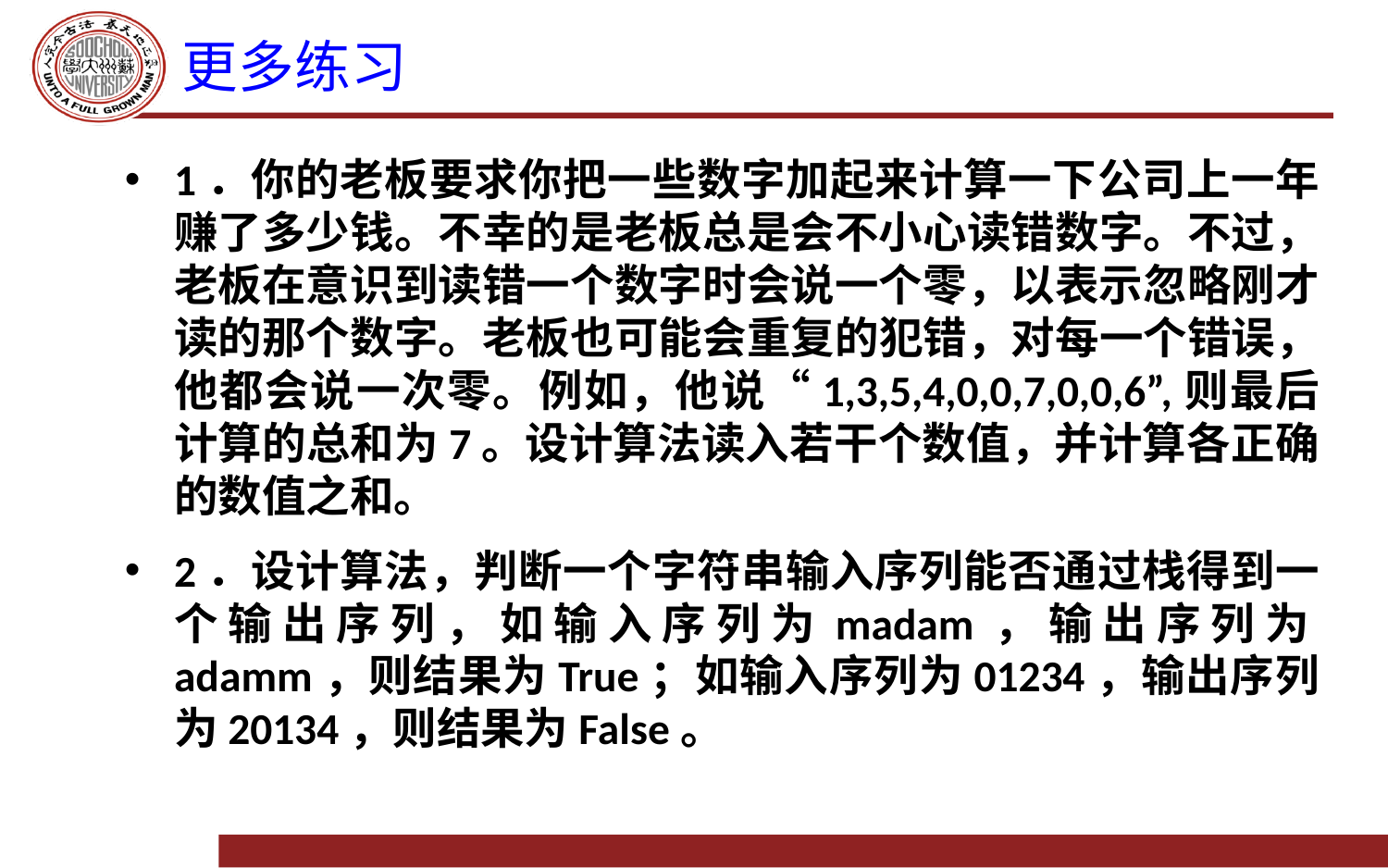

# 更多练习
1．你的老板要求你把一些数字加起来计算一下公司上一年赚了多少钱。不幸的是老板总是会不小心读错数字。不过，老板在意识到读错一个数字时会说一个零，以表示忽略刚才读的那个数字。老板也可能会重复的犯错，对每一个错误，他都会说一次零。例如，他说“1,3,5,4,0,0,7,0,0,6”,则最后计算的总和为7。设计算法读入若干个数值，并计算各正确的数值之和。
2．设计算法，判断一个字符串输入序列能否通过栈得到一个输出序列，如输入序列为madam，输出序列为adamm，则结果为True；如输入序列为01234，输出序列为20134，则结果为False。